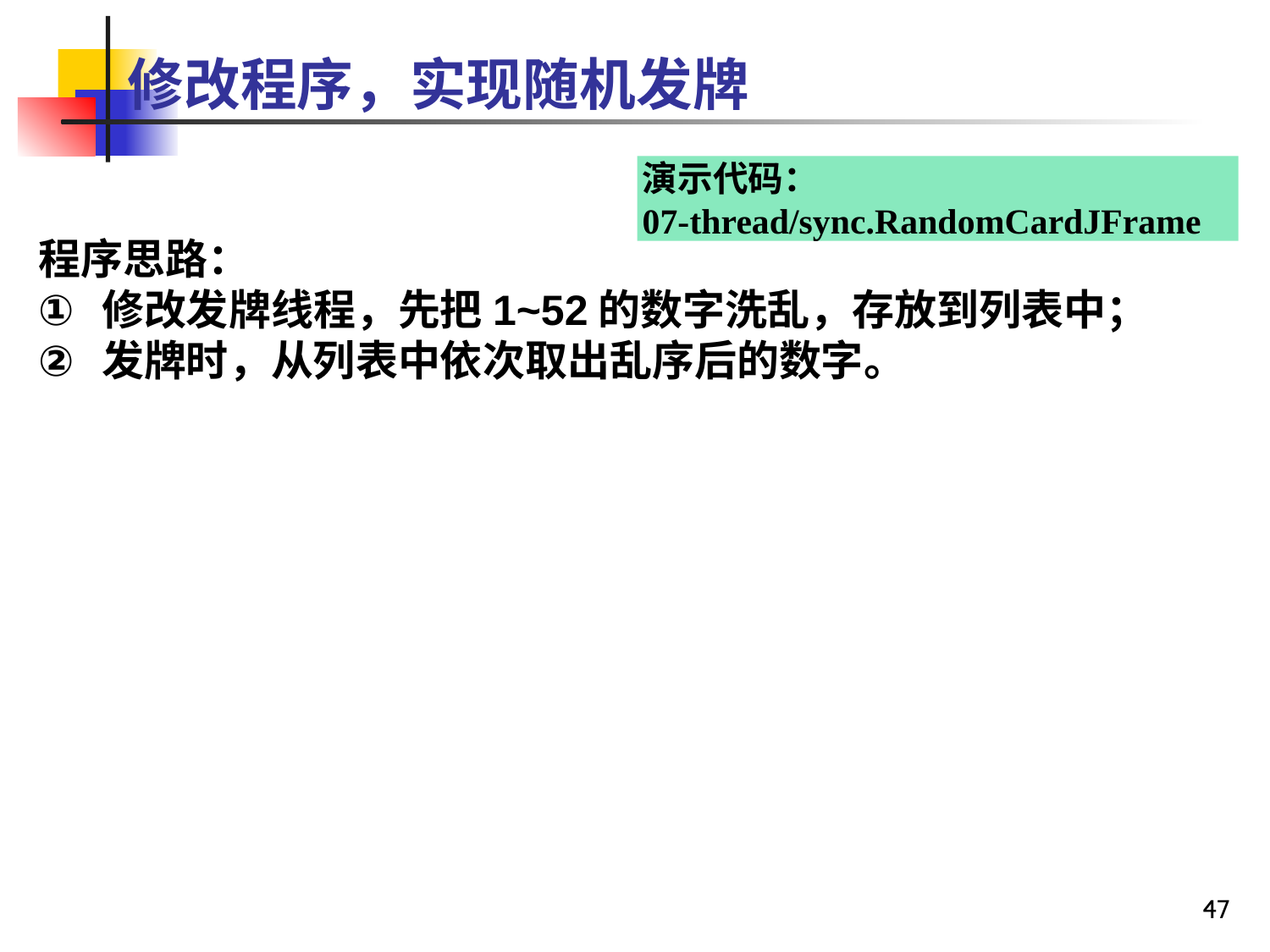

# 修改程序，实现随机发牌
演示代码：
07-thread/sync.RandomCardJFrame
程序思路：
修改发牌线程，先把1~52的数字洗乱，存放到列表中；
发牌时，从列表中依次取出乱序后的数字。
47